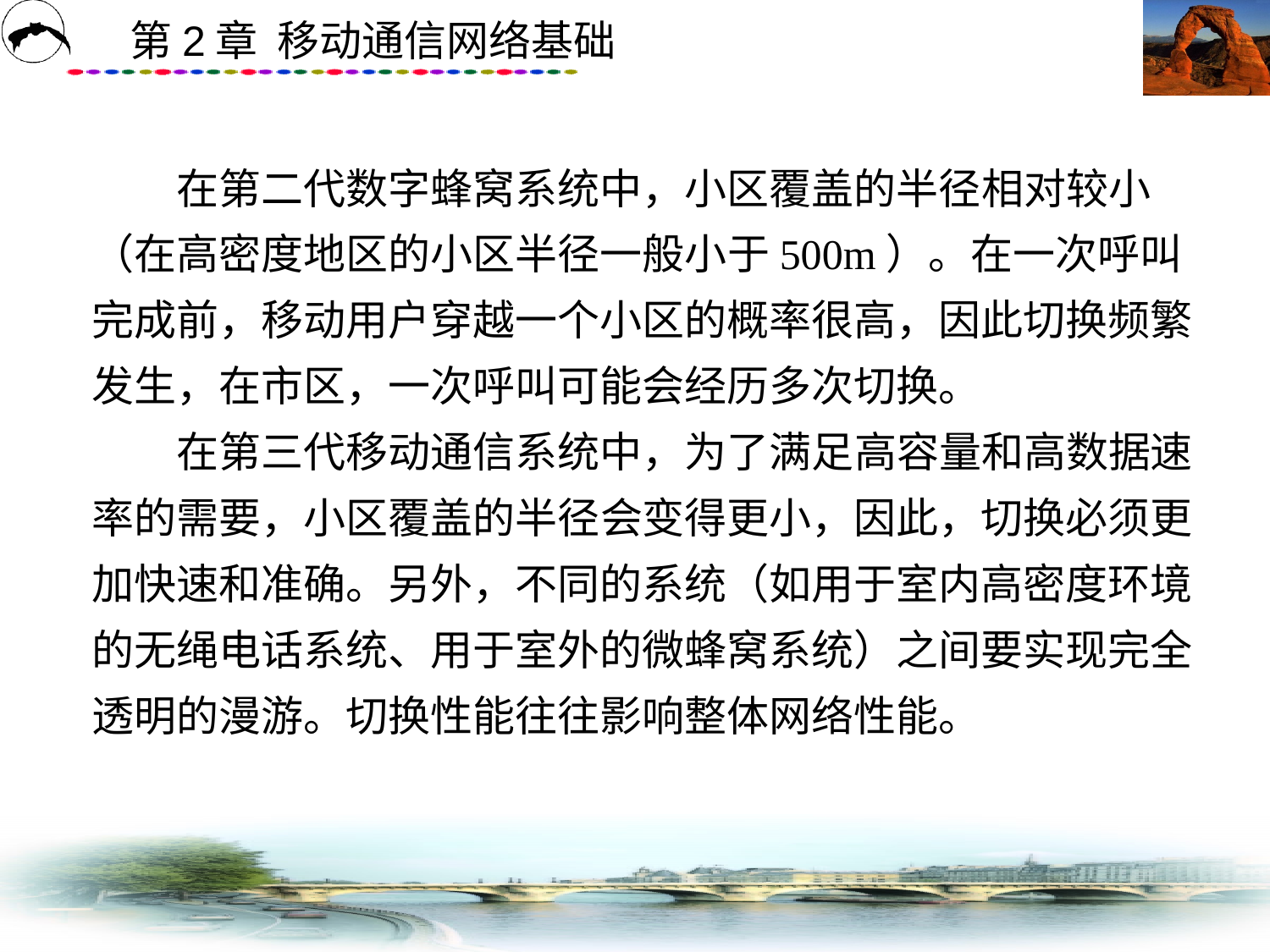

# 在第二代数字蜂窝系统中，小区覆盖的半径相对较小（在高密度地区的小区半径一般小于500m）。在一次呼叫完成前，移动用户穿越一个小区的概率很高，因此切换频繁发生，在市区，一次呼叫可能会经历多次切换。 　　在第三代移动通信系统中，为了满足高容量和高数据速率的需要，小区覆盖的半径会变得更小，因此，切换必须更加快速和准确。另外，不同的系统（如用于室内高密度环境的无绳电话系统、用于室外的微蜂窝系统）之间要实现完全透明的漫游。切换性能往往影响整体网络性能。